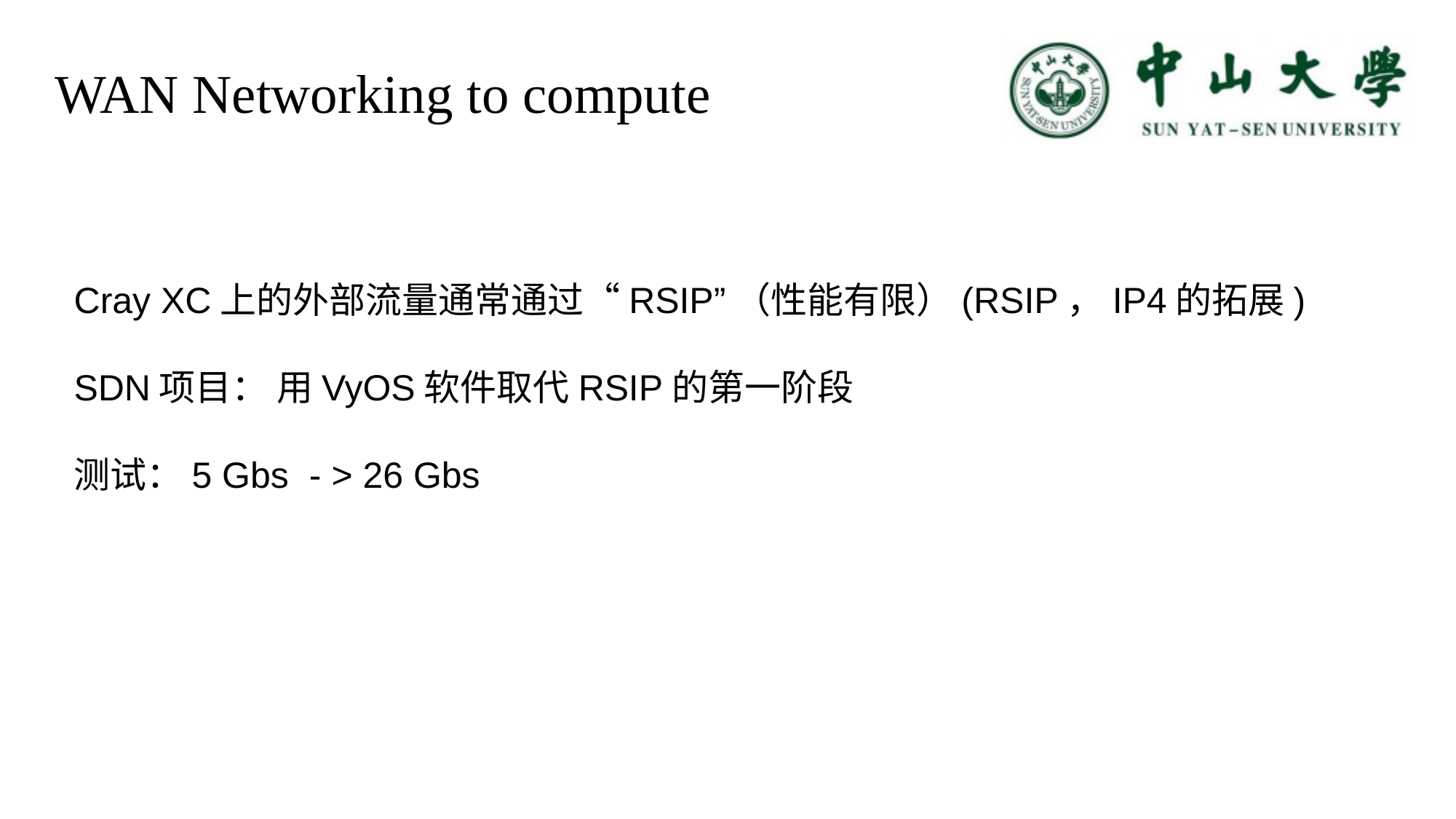

WAN Networking to compute
Cray XC上的外部流量通常通过“RSIP”（性能有限）(RSIP，IP4的拓展)

SDN项目： 用VyOS软件取代RSIP的第一阶段

测试：5 Gbs  - > 26 Gbs